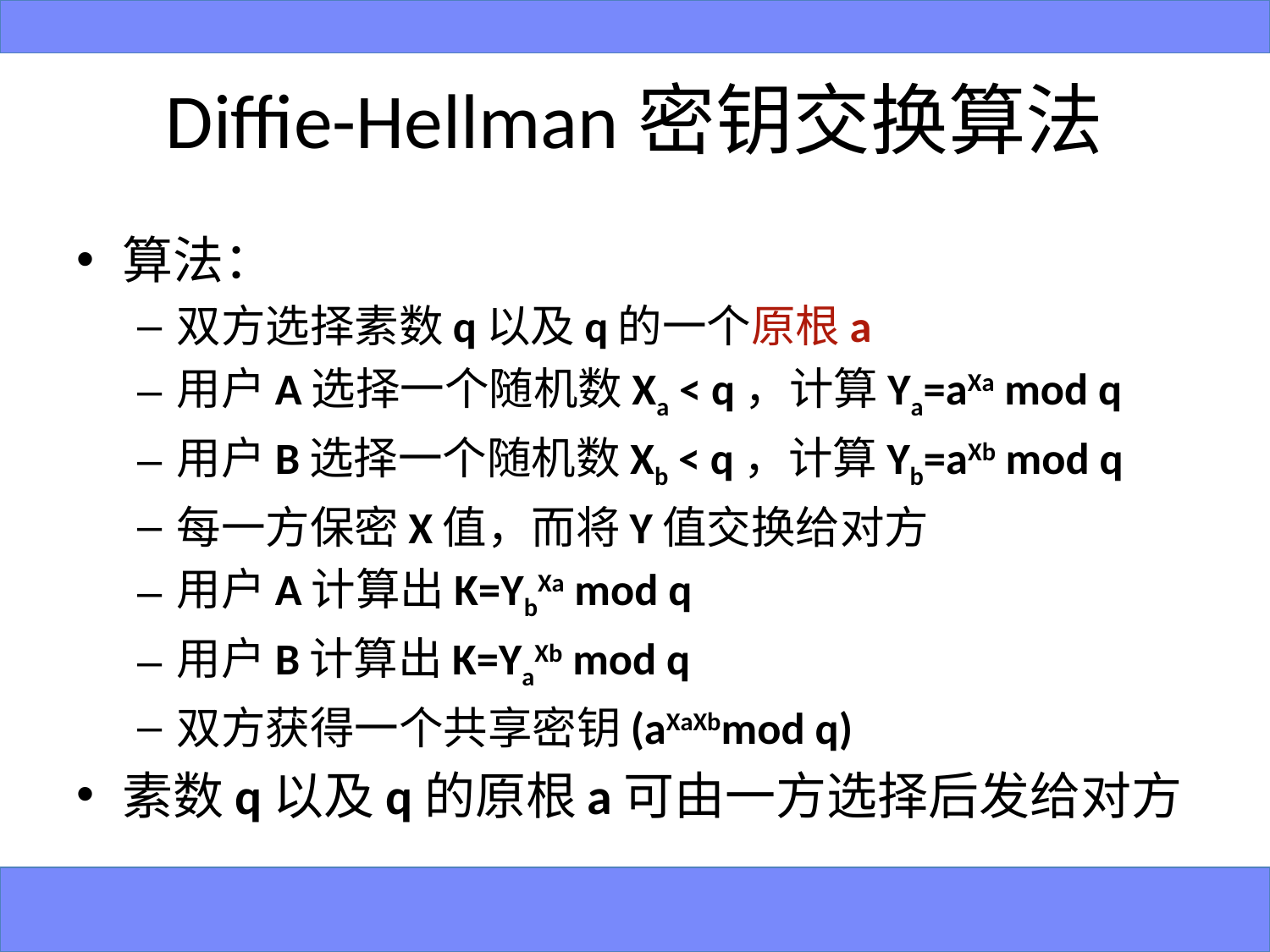

# Diffie-Hellman密钥交换算法
算法：
双方选择素数q以及q的一个原根a
用户A选择一个随机数Xa < q，计算Ya=aXa mod q
用户B选择一个随机数Xb < q，计算Yb=aXb mod q
每一方保密X值，而将Y值交换给对方
用户A计算出K=YbXa mod q
用户B计算出K=YaXb mod q
双方获得一个共享密钥(aXaXbmod q)
素数q以及q的原根a可由一方选择后发给对方
43
公钥密码和密码管理